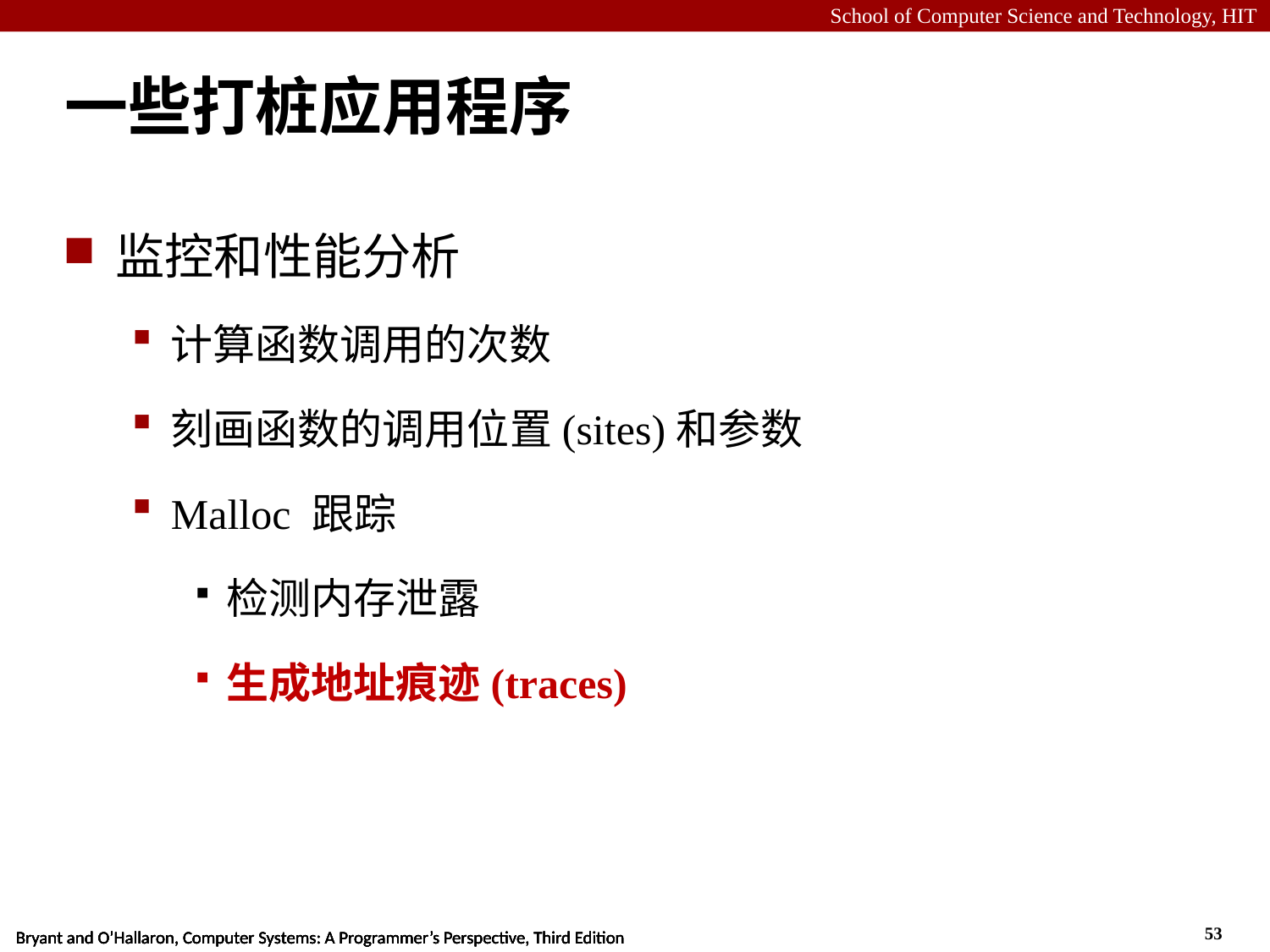

# 一些打桩应用程序
监控和性能分析
计算函数调用的次数
刻画函数的调用位置(sites)和参数
Malloc 跟踪
检测内存泄露
生成地址痕迹(traces)